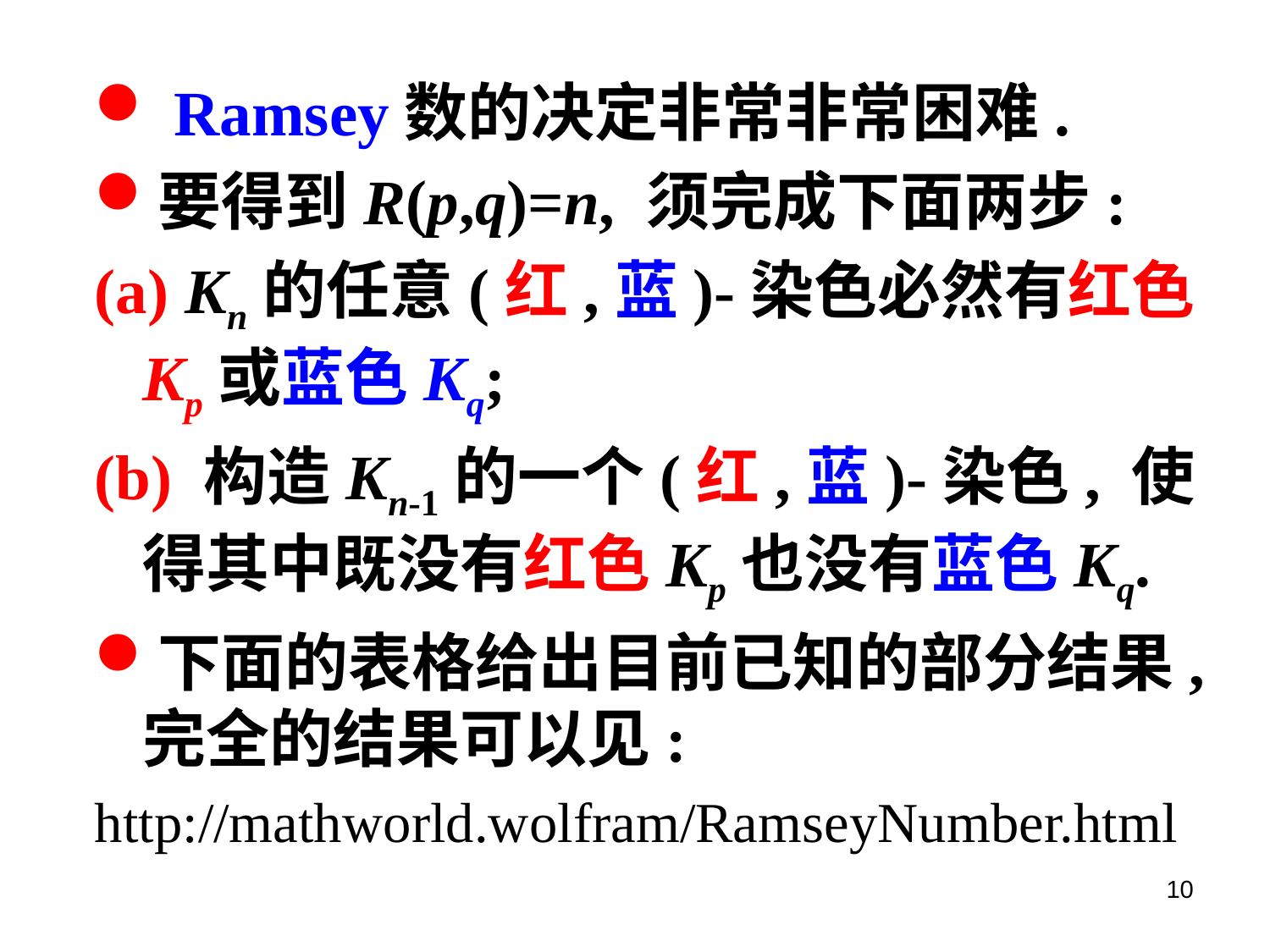

Ramsey数的决定非常非常困难.
要得到R(p,q)=n, 须完成下面两步:
(a) Kn的任意(红,蓝)-染色必然有红色Kp或蓝色Kq;
(b) 构造Kn-1的一个(红,蓝)-染色, 使得其中既没有红色Kp也没有蓝色Kq.
下面的表格给出目前已知的部分结果, 完全的结果可以见:
http://mathworld.wolfram/RamseyNumber.html
10